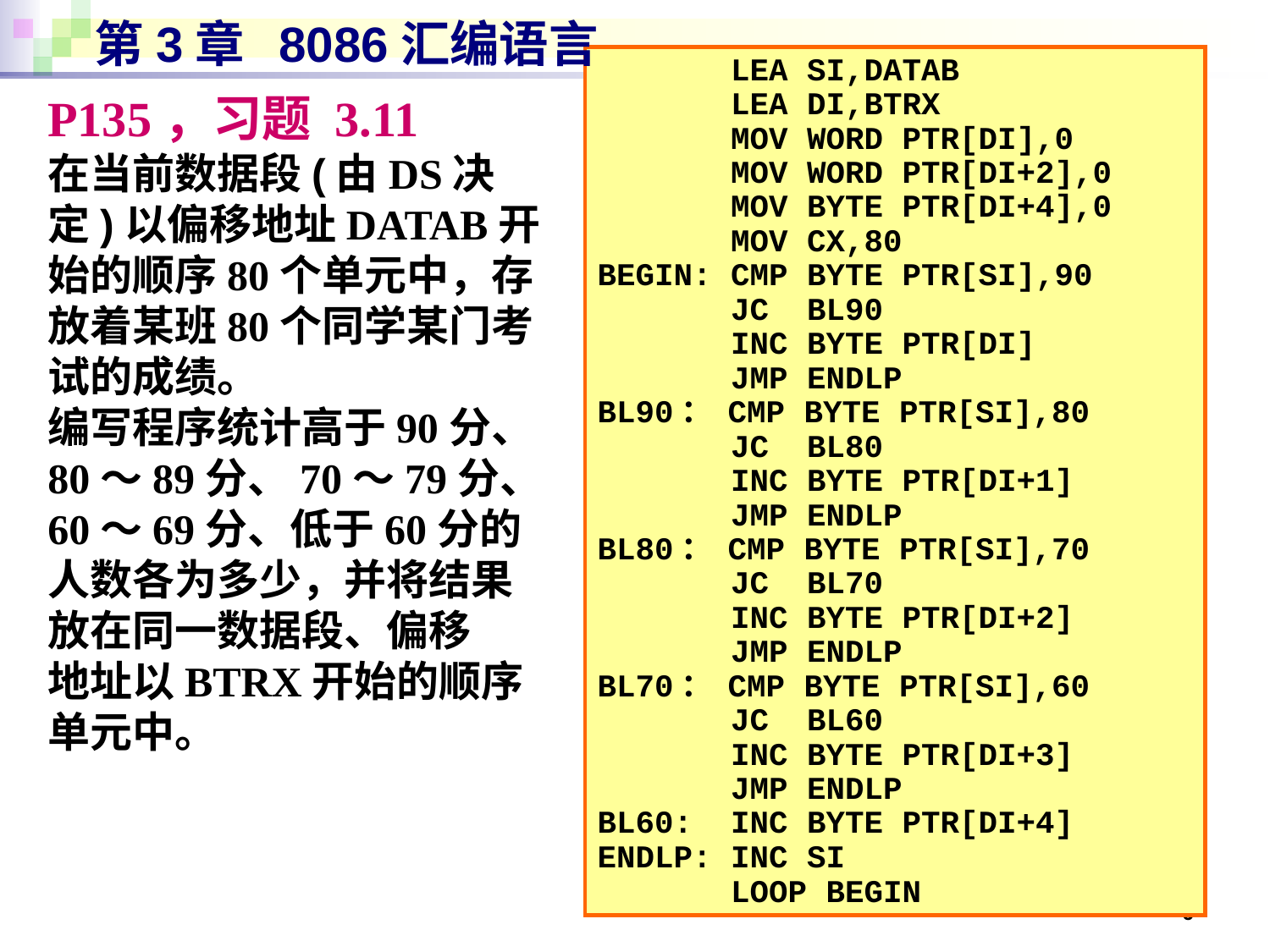

# 第3章  8086汇编语言
       LEA SI,DATAB
       LEA DI,BTRX
       MOV WORD PTR[DI],0
       MOV WORD PTR[DI+2],0
       MOV BYTE PTR[DI+4],0
       MOV CX,80
BEGIN: CMP BYTE PTR[SI],90
       JC  BL90
       INC BYTE PTR[DI]
       JMP ENDLP
BL90： CMP BYTE PTR[SI],80
       JC  BL80
       INC BYTE PTR[DI+1]
       JMP ENDLP
BL80： CMP BYTE PTR[SI],70
       JC  BL70
       INC BYTE PTR[DI+2]
       JMP ENDLP
BL70： CMP BYTE PTR[SI],60
       JC  BL60
       INC BYTE PTR[DI+3]
       JMP ENDLP
BL60:  INC BYTE PTR[DI+4]
ENDLP: INC SI
       LOOP BEGIN
P135，习题 3.11
在当前数据段(由DS决定)以偏移地址DATAB开始的顺序80个单元中，存放着某班80个同学某门考试的成绩。
编写程序统计高于90分、80～89分、70～79分、60～69分、低于60分的
人数各为多少，并将结果放在同一数据段、偏移
地址以BTRX开始的顺序单元中。
6